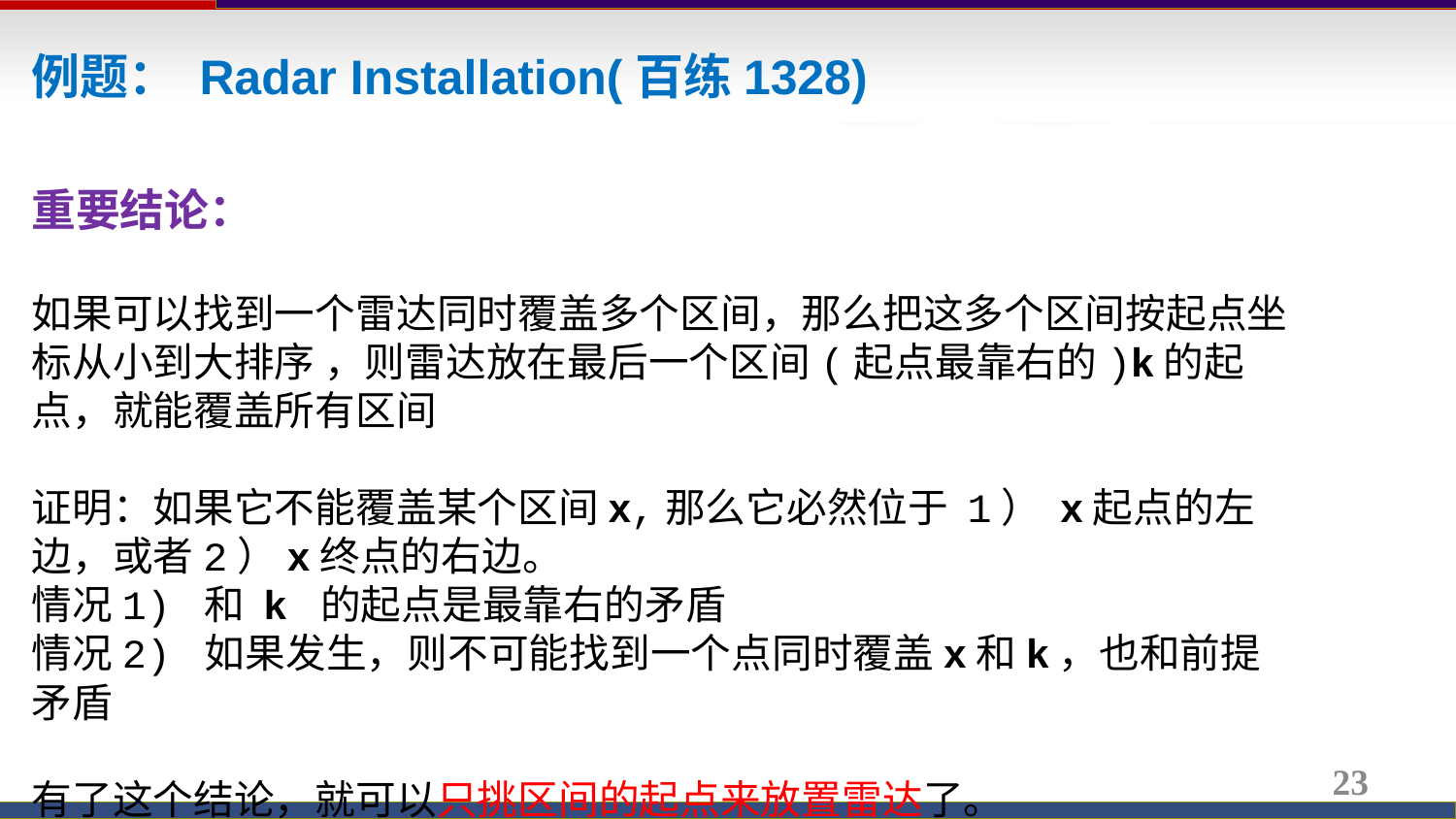

例题： Radar Installation(百练1328)

重要结论：

如果可以找到一个雷达同时覆盖多个区间，那么把这多个区间按起点坐标从小到大排序 ，则雷达放在最后一个区间(起点最靠右的)k的起点，就能覆盖所有区间

证明：如果它不能覆盖某个区间x,那么它必然位于 1） x起点的左边，或者2）x终点的右边。
情况1) 和 k 的起点是最靠右的矛盾
情况2) 如果发生，则不可能找到一个点同时覆盖x和k，也和前提矛盾

有了这个结论，就可以只挑区间的起点来放置雷达了。